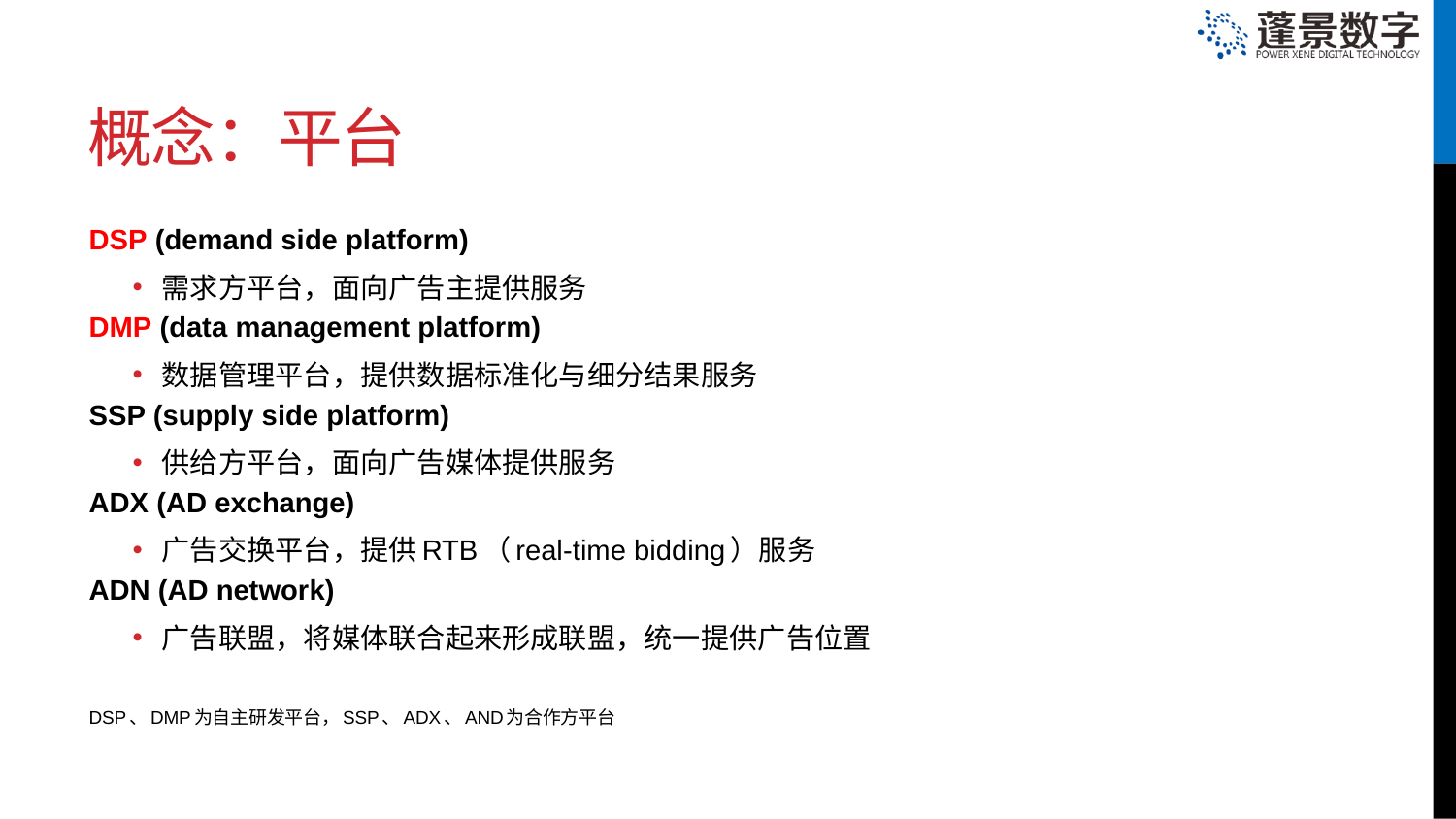

# 概念：平台
DSP (demand side platform)
需求方平台，面向广告主提供服务
DMP (data management platform)
数据管理平台，提供数据标准化与细分结果服务
SSP (supply side platform)
供给方平台，面向广告媒体提供服务
ADX (AD exchange)
广告交换平台，提供RTB（real-time bidding）服务
ADN (AD network)
广告联盟，将媒体联合起来形成联盟，统一提供广告位置

DSP、DMP为自主研发平台，SSP、ADX、AND为合作方平台